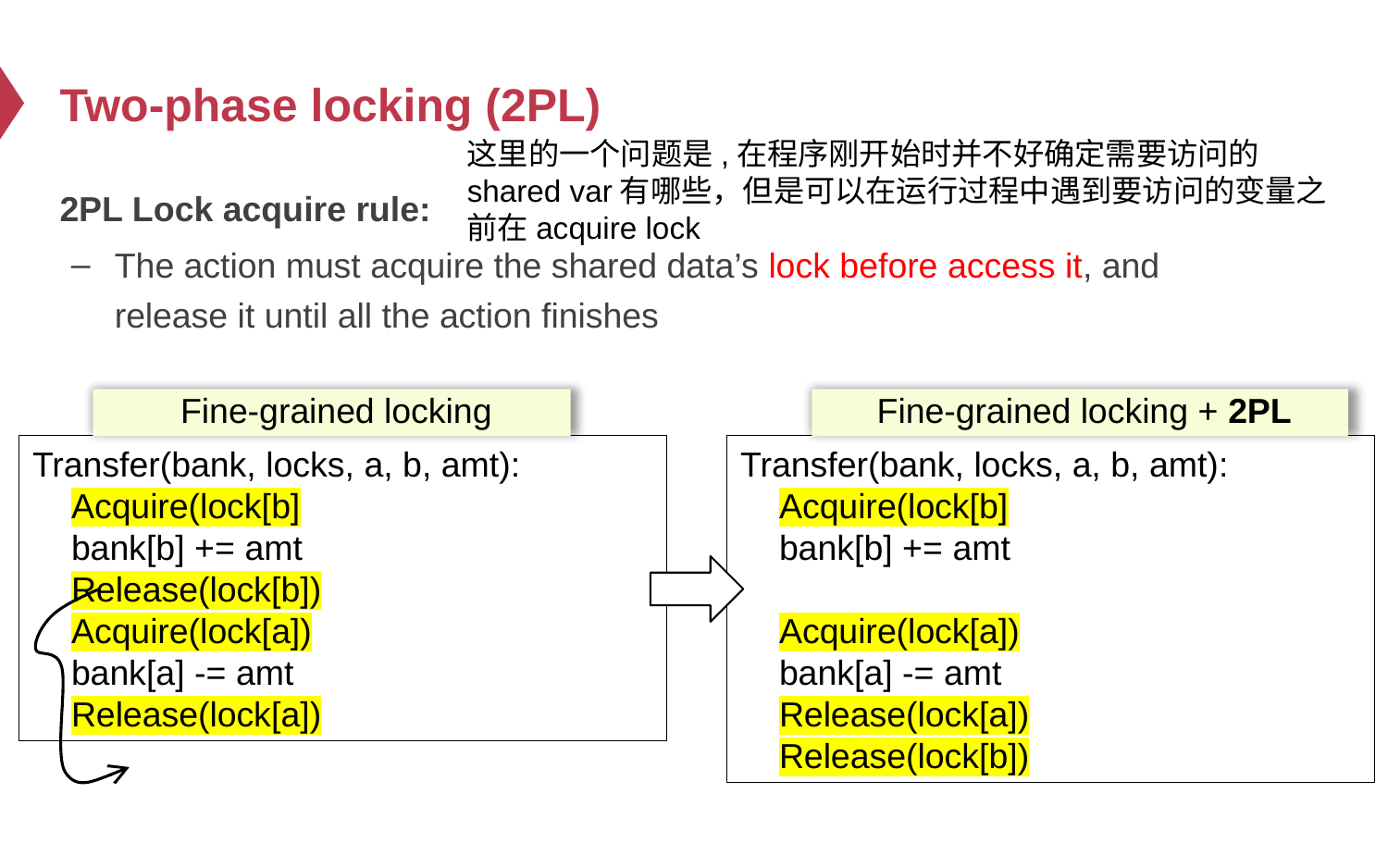

# Two-phase locking (2PL)
这里的一个问题是,在程序刚开始时并不好确定需要访问的shared var有哪些，但是可以在运行过程中遇到要访问的变量之前在acquire lock
2PL Lock acquire rule:
The action must acquire the shared data’s lock before access it, and release it until all the action finishes

Fine-grained locking + 2PL
Fine-grained locking
Transfer(bank, locks, a, b, amt):
    Acquire(lock[b]
    bank[b] += amt
    Release(lock[b])
    Acquire(lock[a])
    bank[a] -= amt
    Release(lock[a])
Transfer(bank, locks, a, b, amt):
    Acquire(lock[b]
    bank[b] += amt

    Acquire(lock[a])
    bank[a] -= amt
    Release(lock[a])
    Release(lock[b])

64